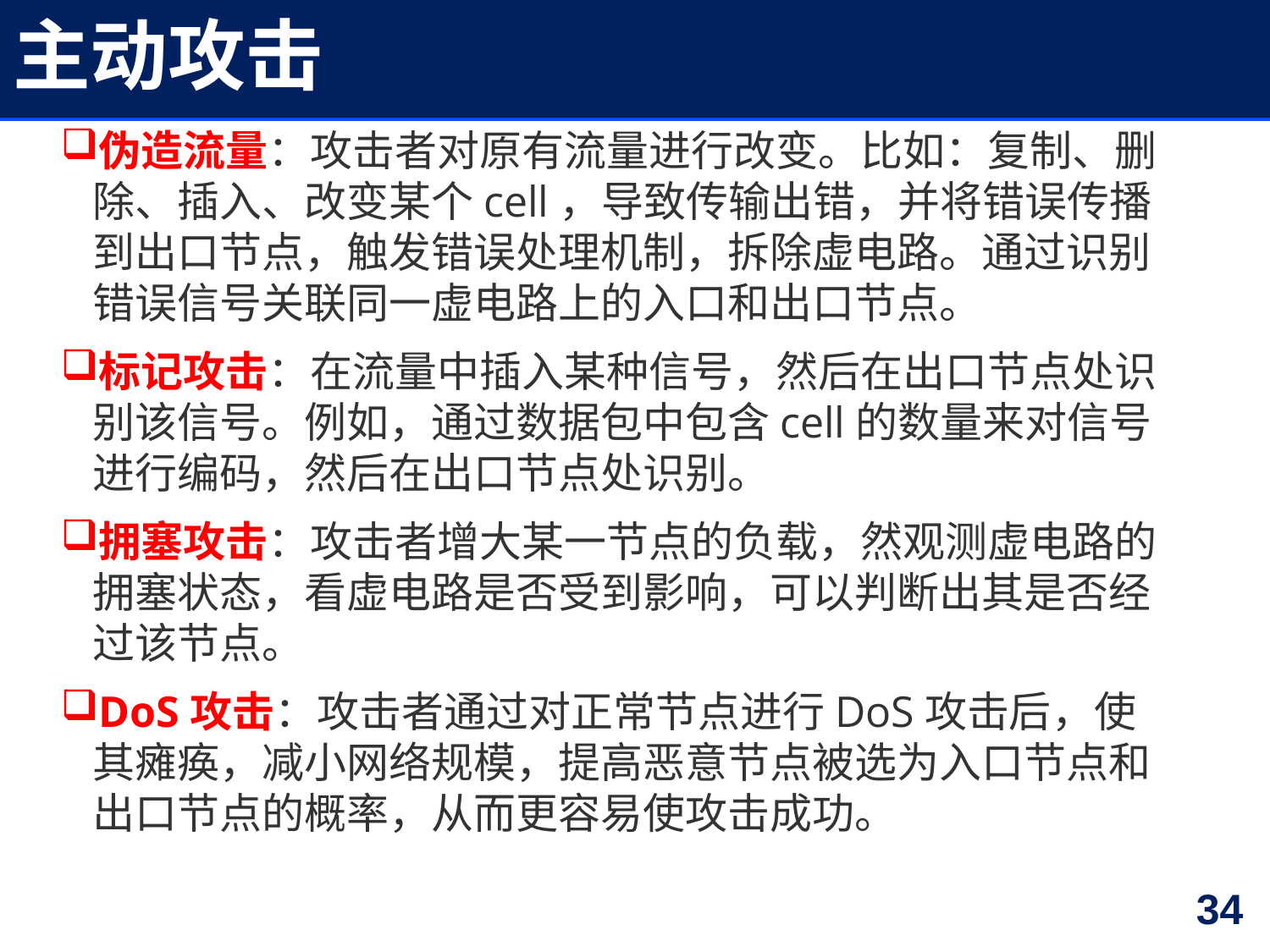

# 主动攻击
伪造流量：攻击者对原有流量进行改变。比如：复制、删除、插入、改变某个cell，导致传输出错，并将错误传播到出口节点，触发错误处理机制，拆除虚电路。通过识别错误信号关联同一虚电路上的入口和出口节点。
标记攻击：在流量中插入某种信号，然后在出口节点处识别该信号。例如，通过数据包中包含cell的数量来对信号进行编码，然后在出口节点处识别。
拥塞攻击：攻击者增大某一节点的负载，然观测虚电路的拥塞状态，看虚电路是否受到影响，可以判断出其是否经过该节点。
DoS攻击：攻击者通过对正常节点进行DoS攻击后，使其瘫痪，减小网络规模，提高恶意节点被选为入口节点和出口节点的概率，从而更容易使攻击成功。

34